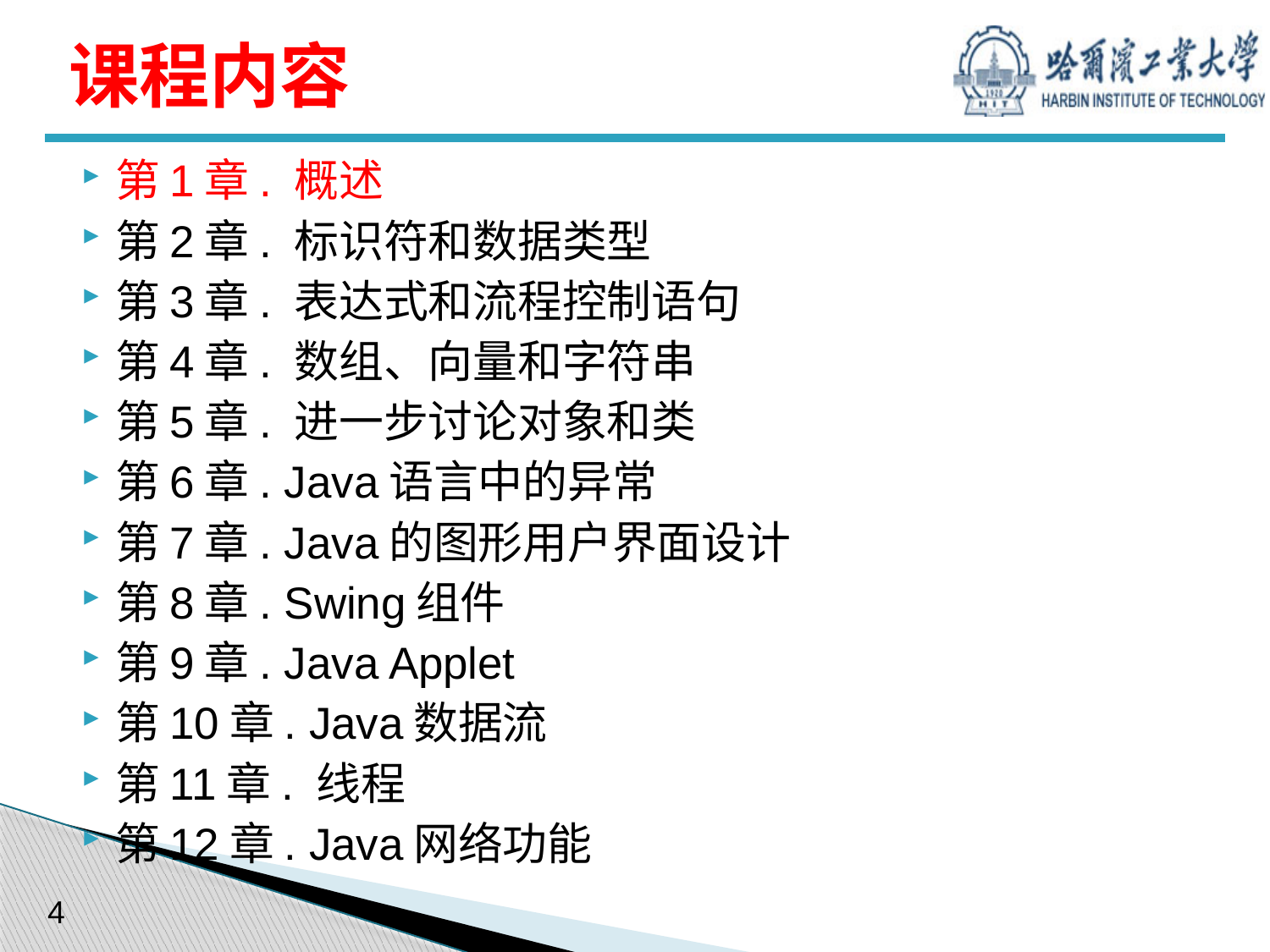

# 课程内容
第1章. 概述
第2章. 标识符和数据类型
第3章. 表达式和流程控制语句
第4章. 数组、向量和字符串
第5章. 进一步讨论对象和类
第6章. Java语言中的异常
第7章. Java的图形用户界面设计
第8章. Swing组件
第9章. Java Applet
第10章. Java数据流
第11章. 线程
第12章. Java网络功能